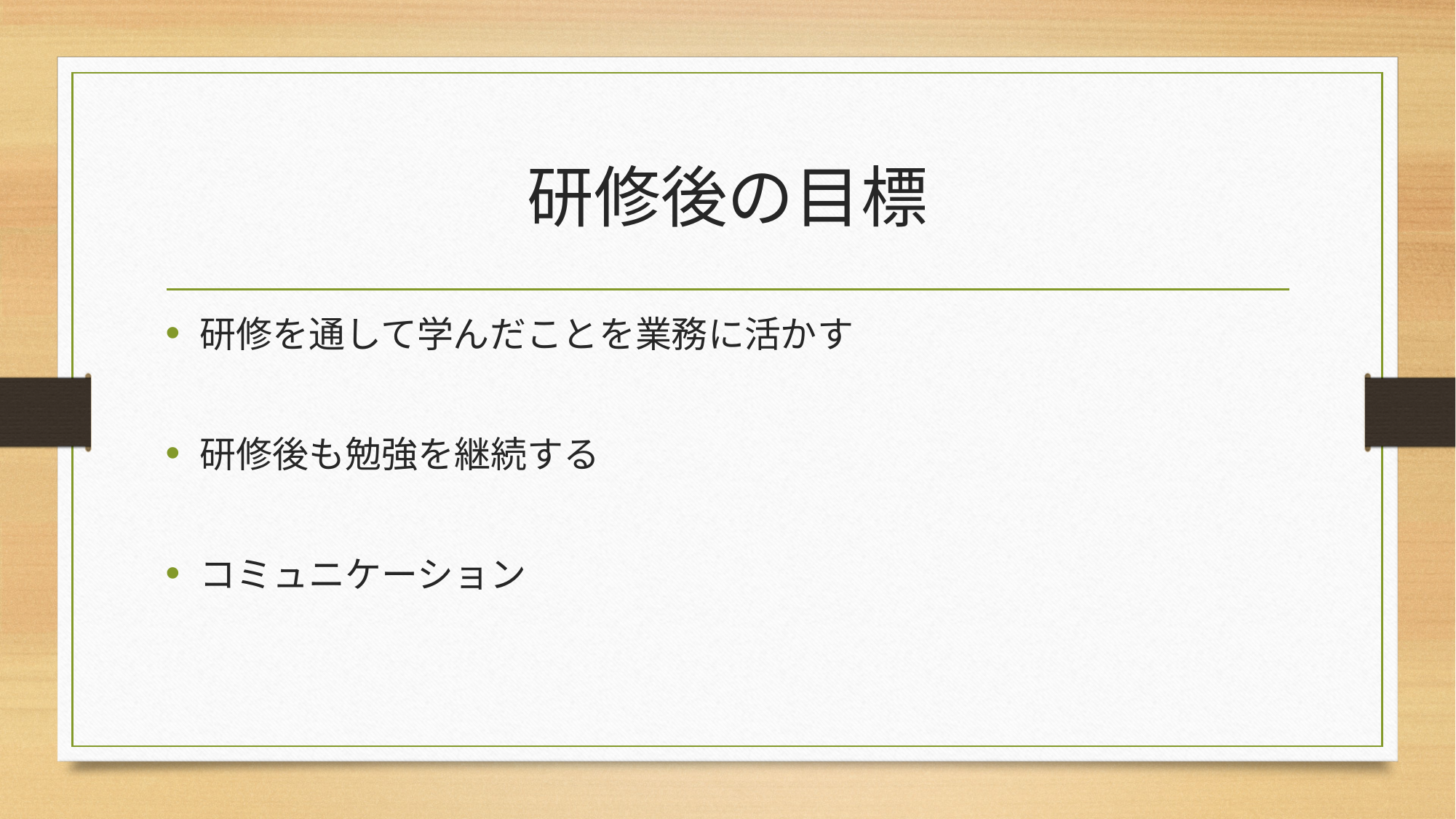

# 研修後の目標
研修を通して学んだことを業務に活かす

研修後も勉強を継続する

コミュニケーション